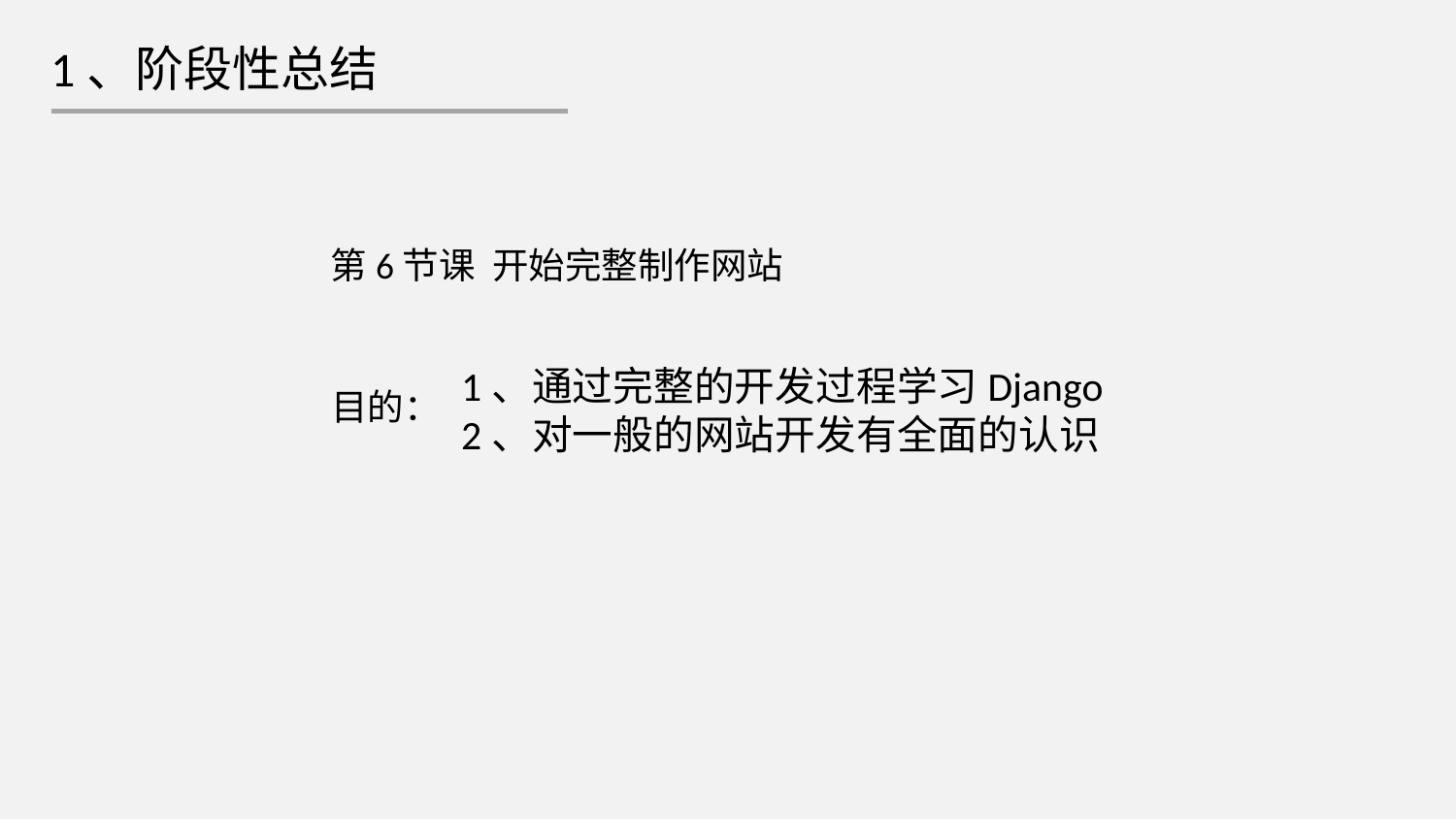

1、阶段性总结
第6节课  开始完整制作网站
1、通过完整的开发过程学习Django
2、对一般的网站开发有全面的认识
目的：